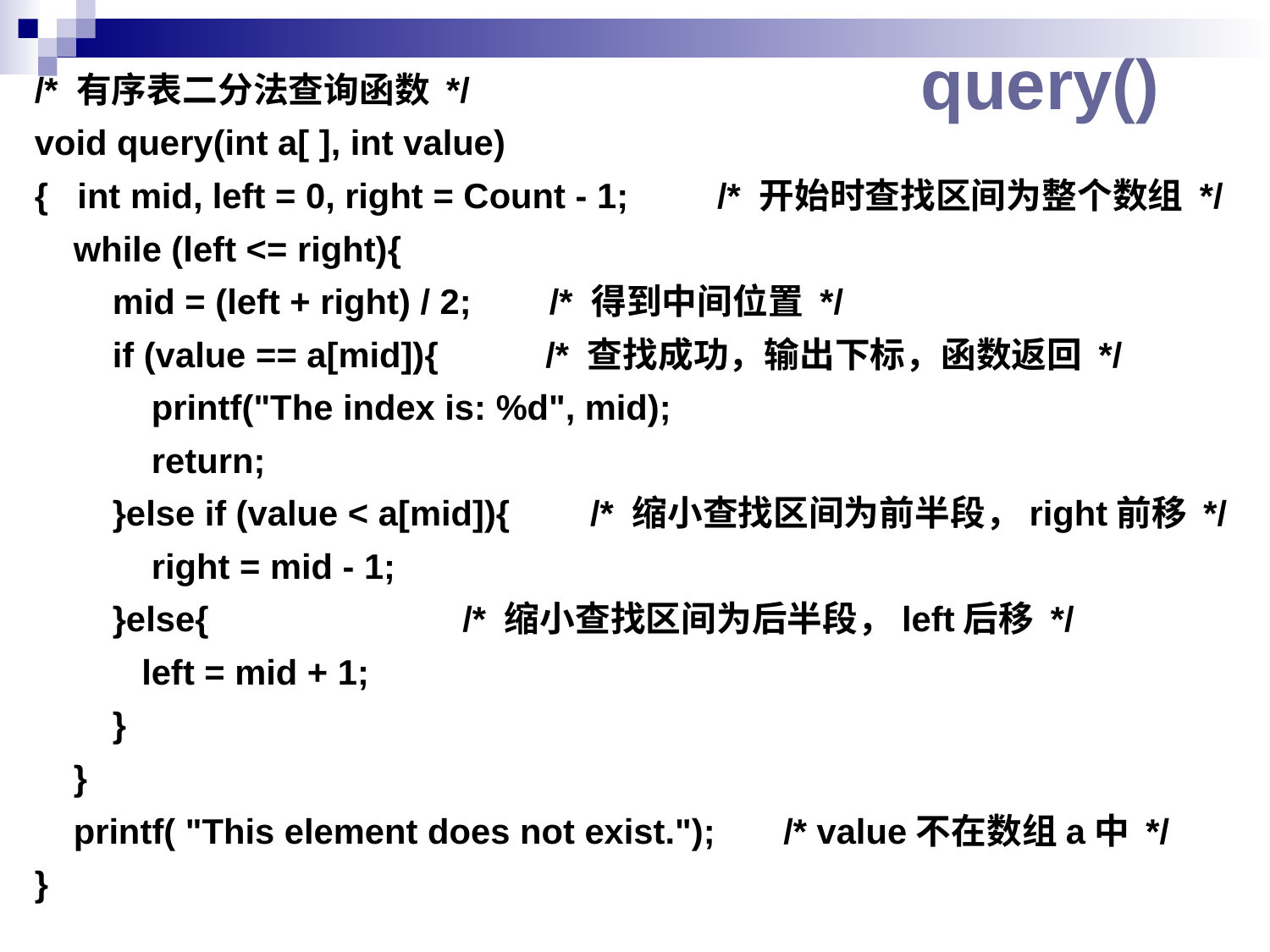

# query()
/* 有序表二分法查询函数 */
void query(int a[ ], int value)
{   int mid, left = 0, right = Count - 1; 	/* 开始时查找区间为整个数组 */
    while (left <= right){
        mid = (left + right) / 2;        /* 得到中间位置 */
        if (value == a[mid]){           /* 查找成功，输出下标，函数返回 */
            printf("The index is: %d", mid);
            return;
        }else if (value < a[mid]){ 	/* 缩小查找区间为前半段，right前移 */
            right = mid - 1;
        }else{		             /* 缩小查找区间为后半段，left后移 */
           left = mid + 1;
        }
    }
    printf( "This element does not exist.");       /* value不在数组a中 */
}